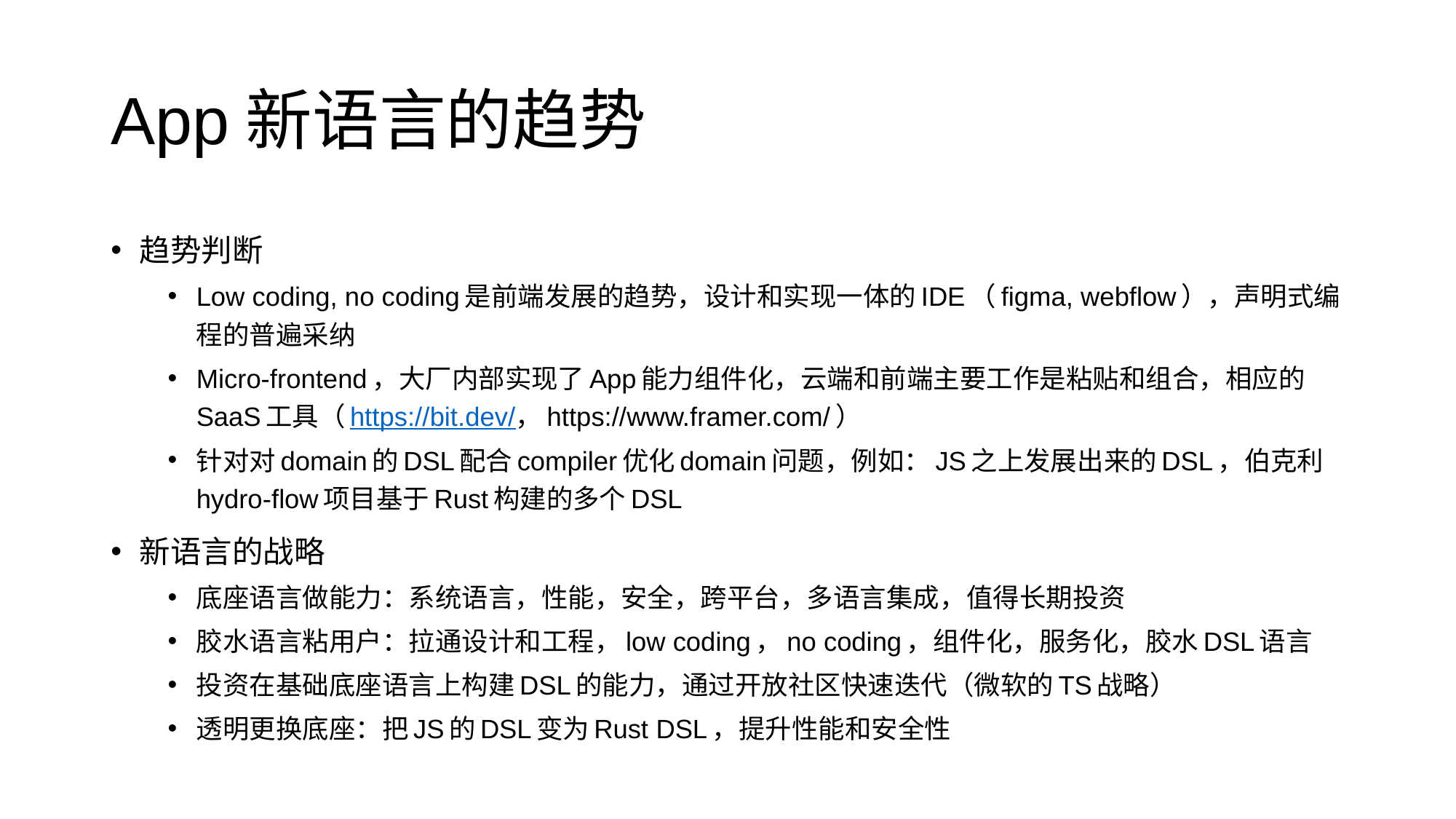

# App新语言的趋势
趋势判断
Low coding, no coding是前端发展的趋势，设计和实现一体的IDE（figma, webflow），声明式编程的普遍采纳
Micro-frontend，大厂内部实现了App能力组件化，云端和前端主要工作是粘贴和组合，相应的SaaS工具（https://bit.dev/，https://www.framer.com/）
针对对domain的DSL配合compiler优化domain问题，例如：JS之上发展出来的DSL，伯克利hydro-flow项目基于Rust构建的多个DSL
新语言的战略
底座语言做能力：系统语言，性能，安全，跨平台，多语言集成，值得长期投资
胶水语言粘用户：拉通设计和工程，low coding，no coding，组件化，服务化，胶水DSL语言
投资在基础底座语言上构建DSL的能力，通过开放社区快速迭代（微软的TS战略）
透明更换底座：把JS的DSL变为Rust DSL，提升性能和安全性